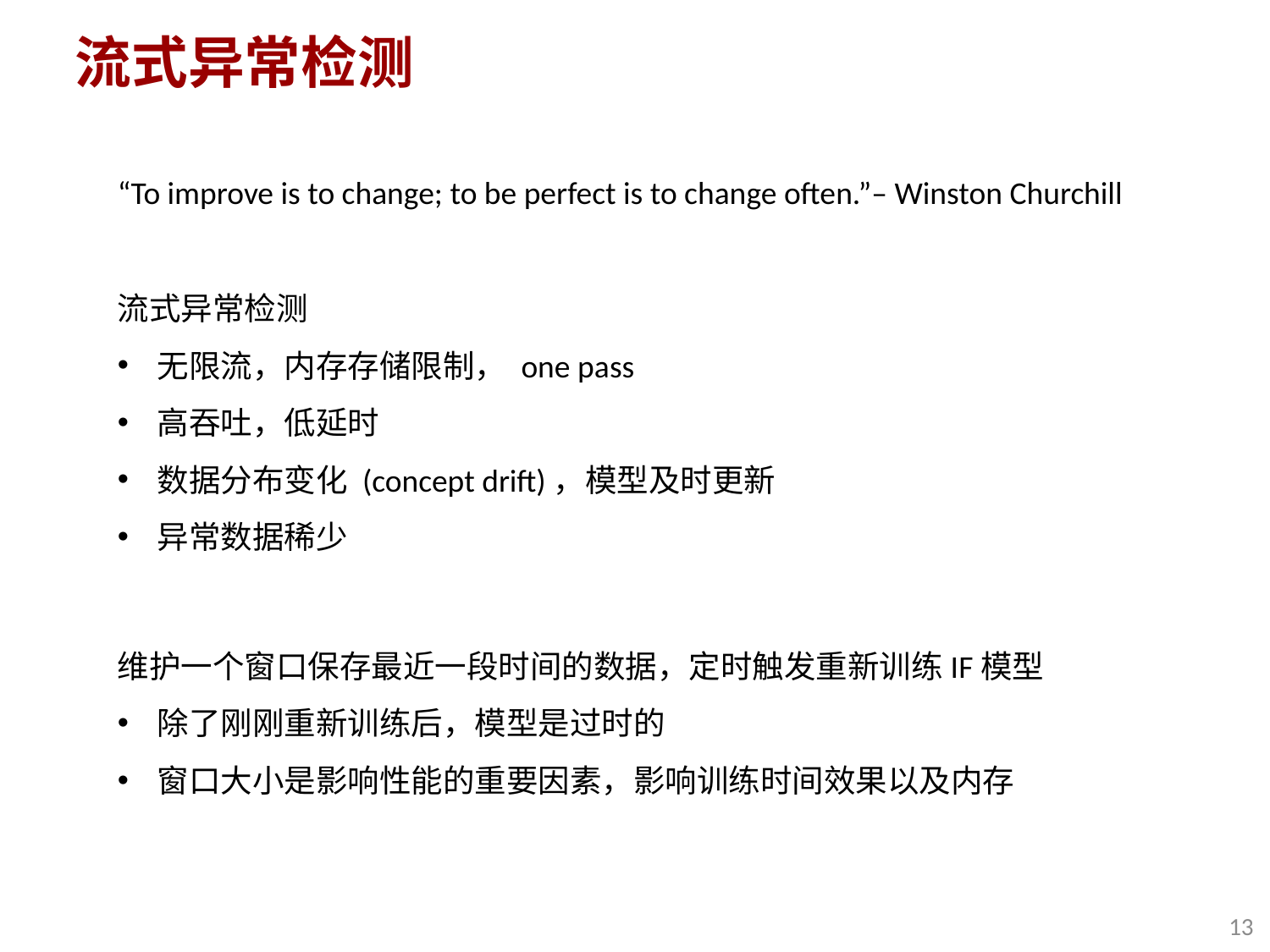

# 流式异常检测
“To improve is to change; to be perfect is to change often.”– Winston Churchill
流式异常检测
无限流，内存存储限制， one pass
高吞吐，低延时
数据分布变化 (concept drift)，模型及时更新
异常数据稀少

维护一个窗口保存最近一段时间的数据，定时触发重新训练IF模型
除了刚刚重新训练后，模型是过时的
窗口大小是影响性能的重要因素，影响训练时间效果以及内存
13